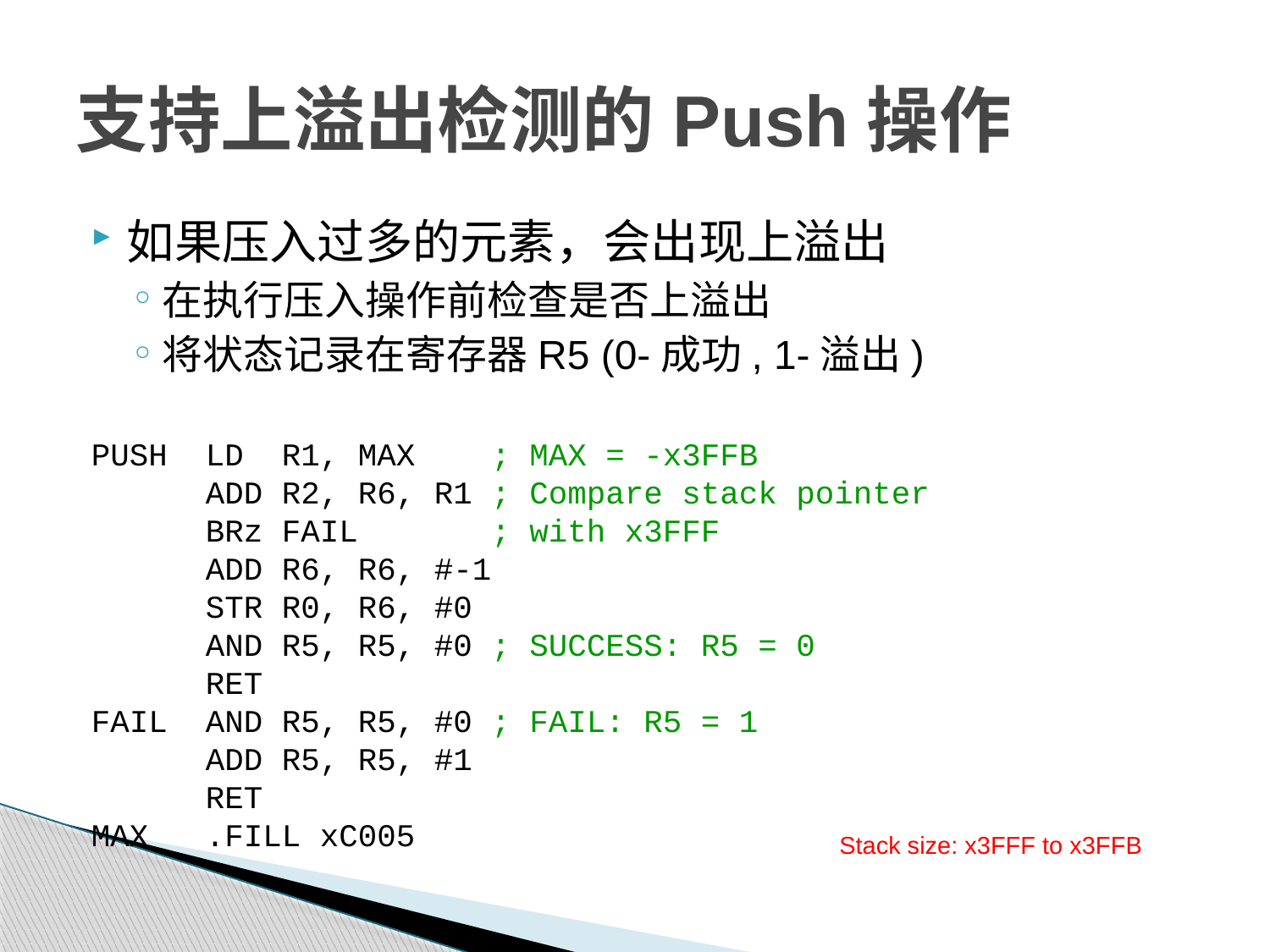

# 支持上溢出检测的Push操作
如果压入过多的元素，会出现上溢出
在执行压入操作前检查是否上溢出
将状态记录在寄存器R5 (0-成功, 1-溢出)

PUSH  LD  R1, MAX    ; MAX = -x3FFB
      ADD R2, R6, R1 ; Compare stack pointer
      BRz FAIL       ; with x3FFF
      ADD R6, R6, #-1
      STR R0, R6, #0
      AND R5, R5, #0 ; SUCCESS: R5 = 0
      RET
FAIL  AND R5, R5, #0 ; FAIL: R5 = 1
      ADD R5, R5, #1
      RET
MAX   .FILL xC005
Stack size: x3FFF to x3FFB